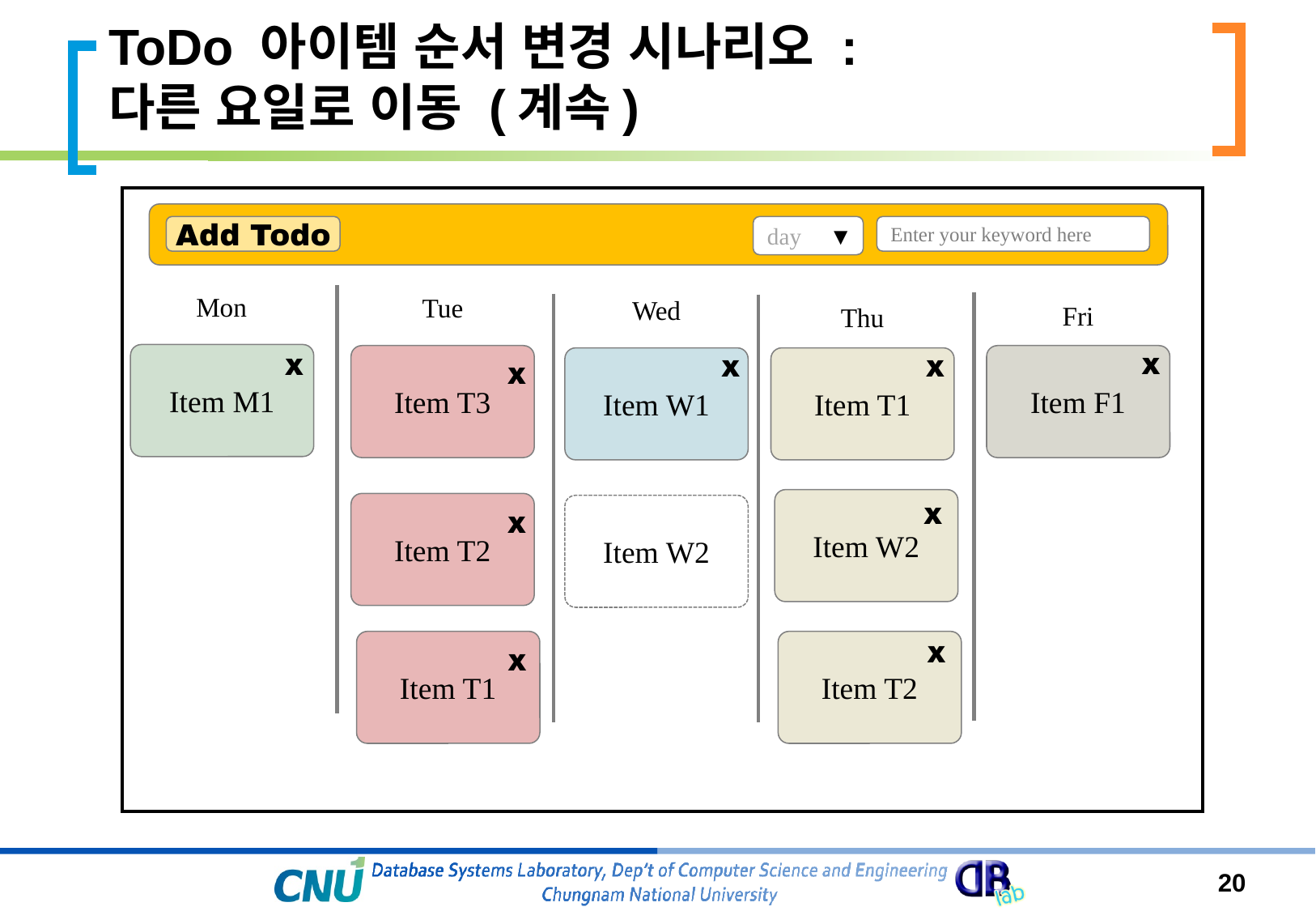

# ToDo 아이템 순서 변경 시나리오 : 다른 요일로 이동 (계속)

▼
Add Todo
day
Enter your keyword here
Mon
Tue
Wed
Fri
Thu
Item M1
X
X
Item T3
Item F1
X
X
Item W1
Item T1
X
Item W2
Item T2
X
Item W2
X
Item T2
Item T1
X
X
20